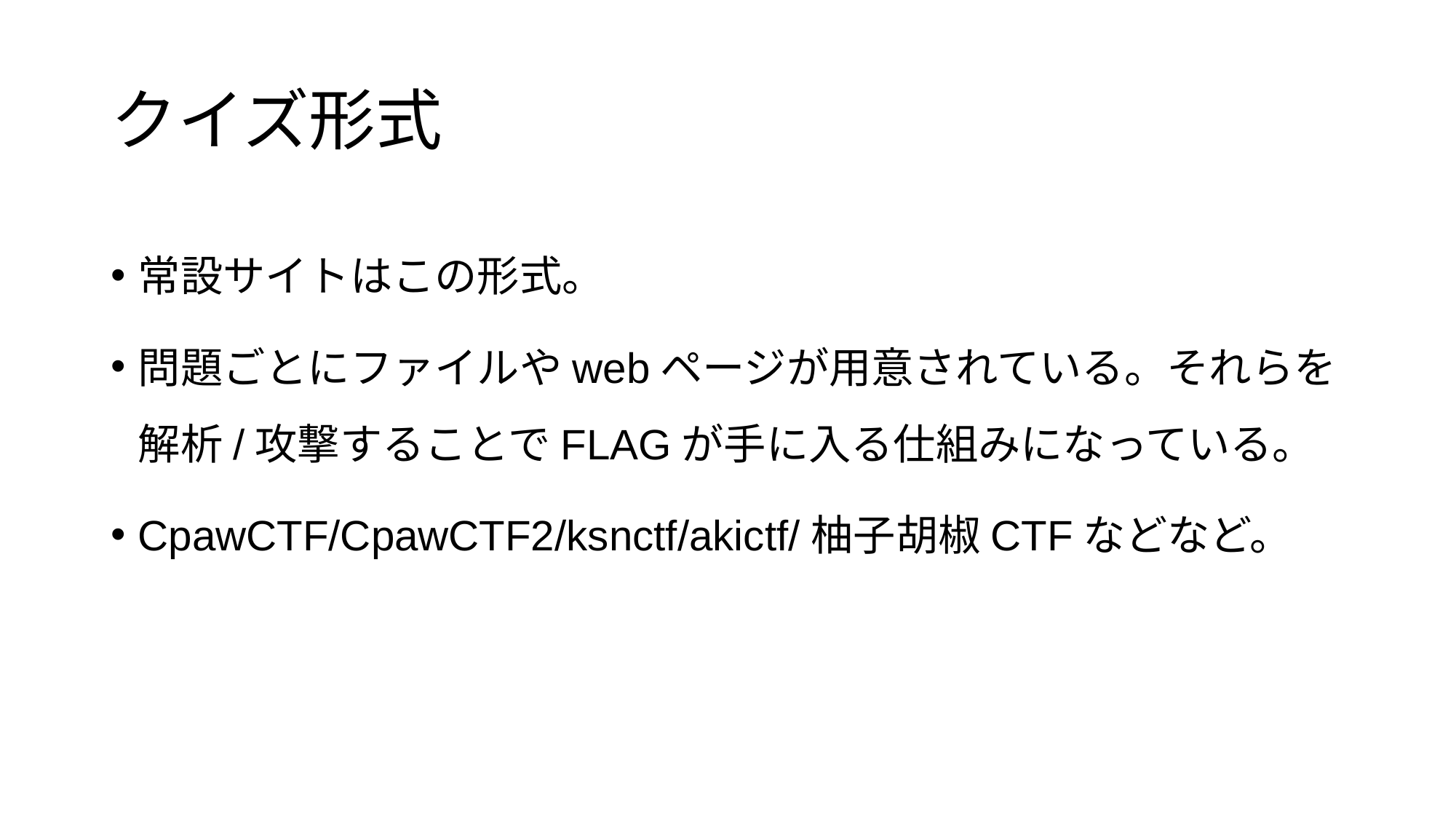

# クイズ形式
常設サイトはこの形式。
問題ごとにファイルやwebページが用意されている。それらを解析/攻撃することでFLAGが手に入る仕組みになっている。
CpawCTF/CpawCTF2/ksnctf/akictf/柚子胡椒CTFなどなど。